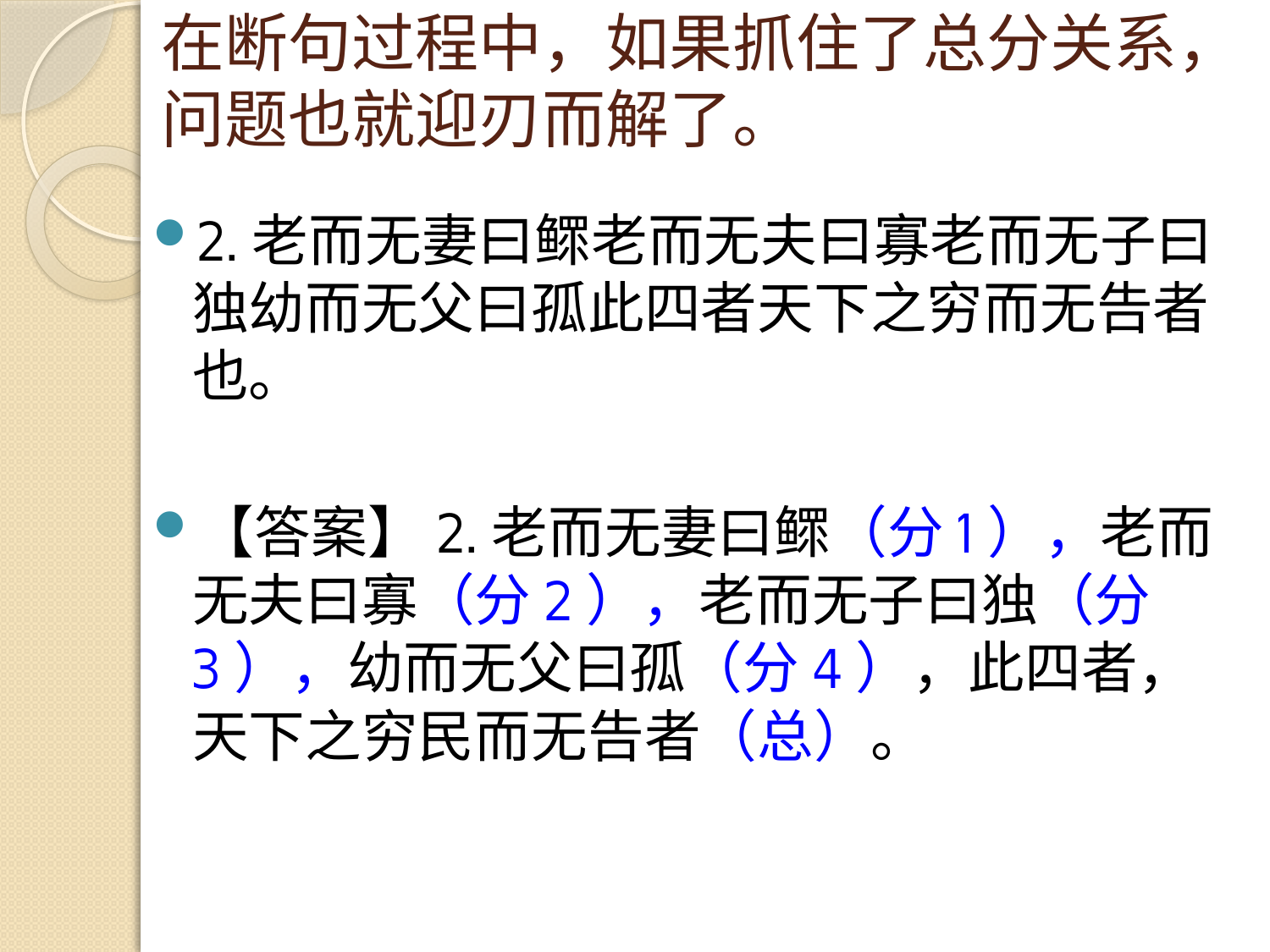

# 在断句过程中，如果抓住了总分关系，问题也就迎刃而解了。
2.老而无妻曰鳏老而无夫曰寡老而无子曰独幼而无父曰孤此四者天下之穷而无告者也。

【答案】2.老而无妻曰鳏（分1），老而无夫曰寡（分2），老而无子曰独（分3），幼而无父曰孤（分4），此四者，天下之穷民而无告者（总）。